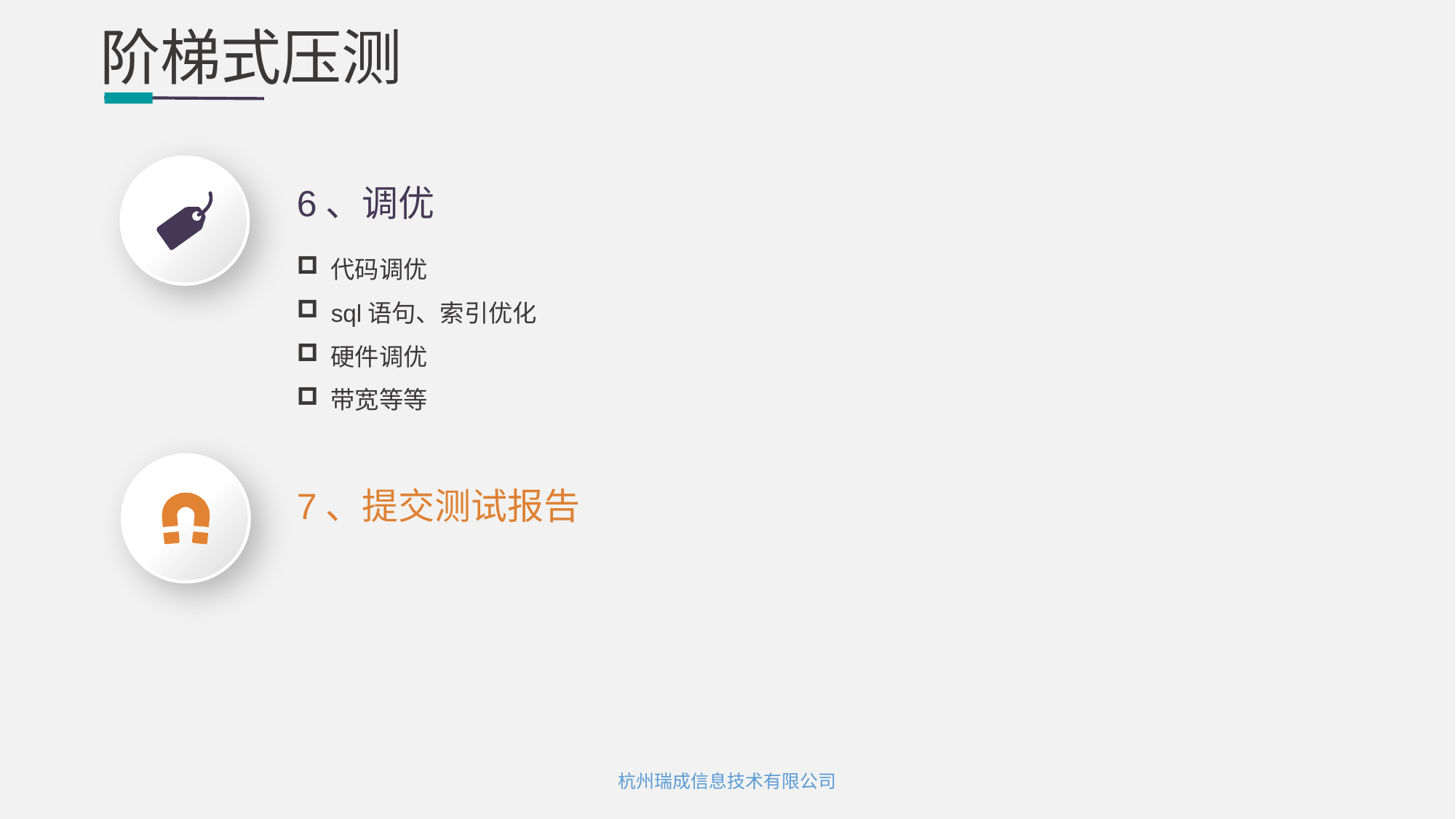

阶梯式压测

6、调优
代码调优
sql语句、索引优化
硬件调优
带宽等等

7、提交测试报告
杭州瑞成信息技术有限公司